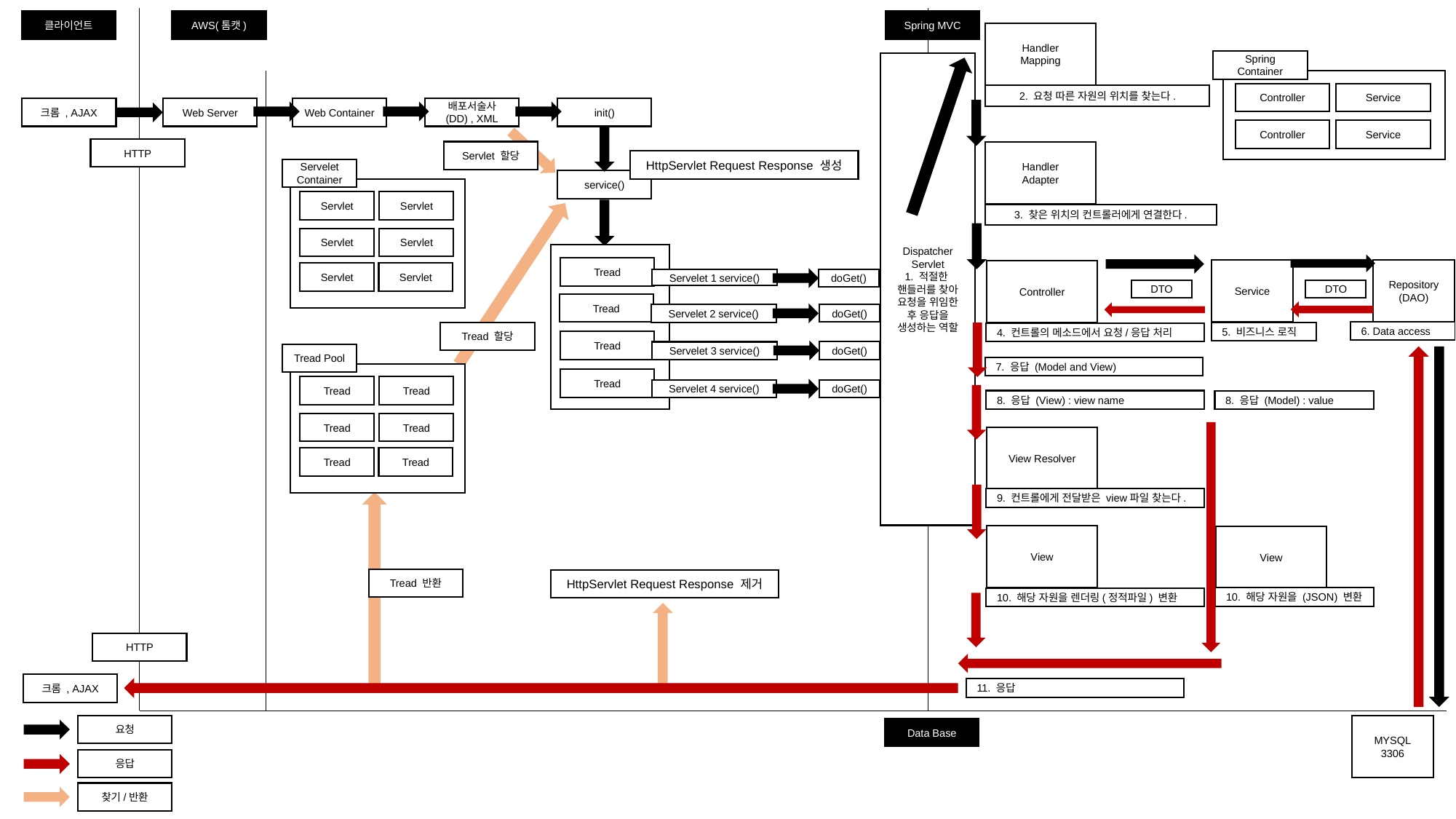

클라이언트
AWS(톰캣)
Spring MVC
Handler
Mapping
Spring
Container

Controller
Service
Controller
Service
Dispatcher
Servlet
1. 적절한
핸들러를 찾아 요청을 위임한 후 응답을 생성하는 역할
2. 요청 따른 자원의 위치를 찾는다.
크롬 , AJAX
Web Server
배포서술사
(DD) , XML
init()
Web Container

HTTP

Servlet 할당
Handler
Adapter

HttpServlet Request Response 생성
Servelet
Container

Servlet
Servlet
Servlet
Servlet
Servlet
Servlet
service()
3. 찾은 위치의 컨트롤러에게 연결한다.

Tread
Repository
(DAO)
Service
Controller
doGet()
Servelet 1 service()

DTO
DTO
Tread

Servelet 2 service()
doGet()

6. Data access
Tread 할당
5. 비즈니스 로직
4. 컨트롤의 메소드에서 요청/응답 처리
Tread
doGet()
Servelet 3 service()

Tread Pool

Tread
Tread
Tread
Tread
Tread
Tread
7. 응답 (Model and View)
Tread
doGet()
Servelet 4 service()

8. 응답 (View) : view name
8. 응답 (Model) : value

View Resolver
9. 컨트롤에게 전달받은 view파일 찾는다.

View
View

Tread 반환
HttpServlet Request Response 제거

10. 해당 자원을 (JSON) 변환
10. 해당 자원을 렌더링(정적파일) 변환

HTTP

크롬 , AJAX
11. 응답

요청
MYSQL
3306
Data Base

응답

찾기/반환